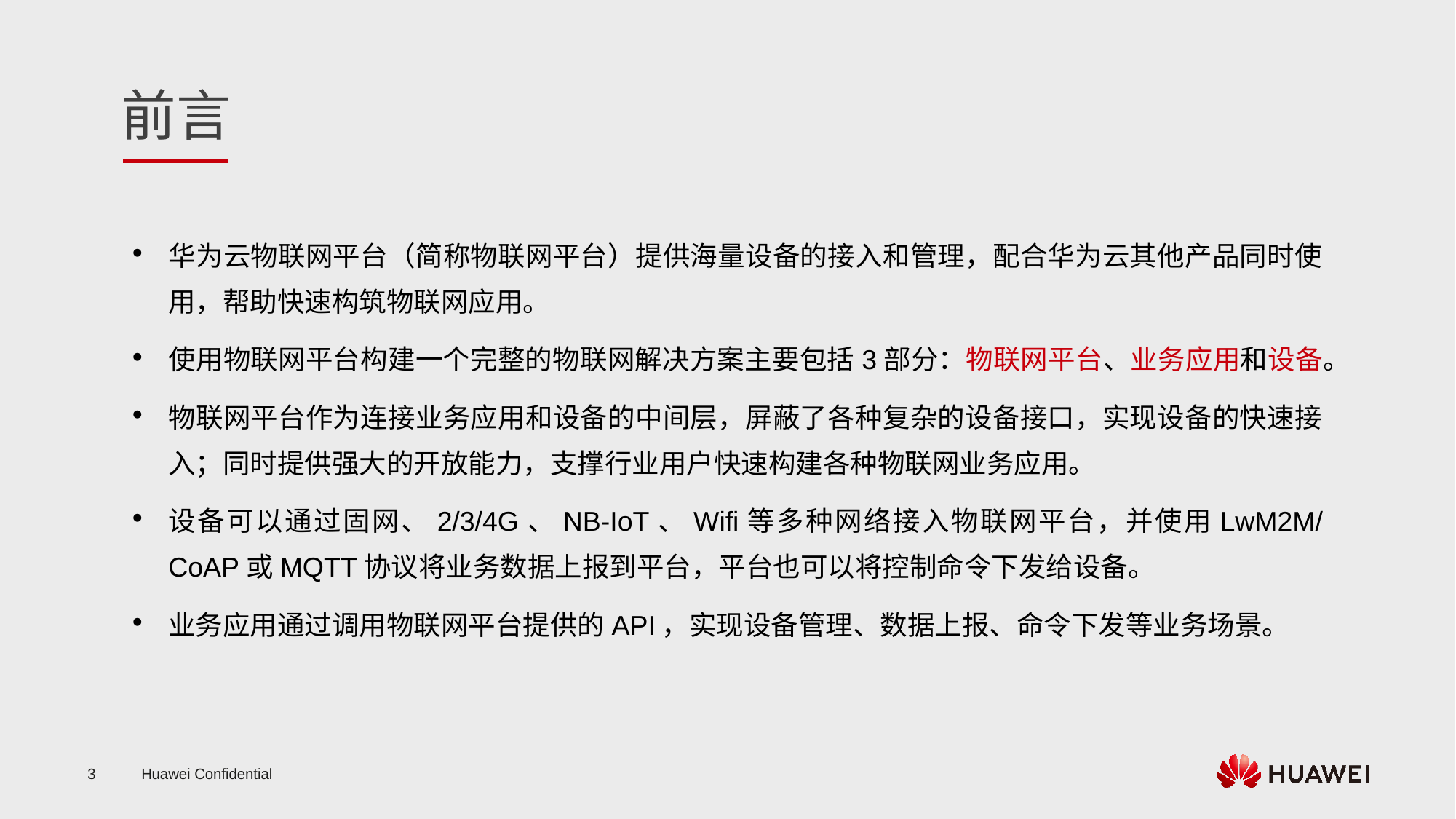

华为云物联网平台（简称物联网平台）提供海量设备的接入和管理，配合华为云其他产品同时使用，帮助快速构筑物联网应用。
使用物联网平台构建一个完整的物联网解决方案主要包括3部分：物联网平台、业务应用和设备。
物联网平台作为连接业务应用和设备的中间层，屏蔽了各种复杂的设备接口，实现设备的快速接入；同时提供强大的开放能力，支撑行业用户快速构建各种物联网业务应用。
设备可以通过固网、2/3/4G、NB-IoT、Wifi等多种网络接入物联网平台，并使用LwM2M/CoAP或MQTT协议将业务数据上报到平台，平台也可以将控制命令下发给设备。
业务应用通过调用物联网平台提供的API，实现设备管理、数据上报、命令下发等业务场景。